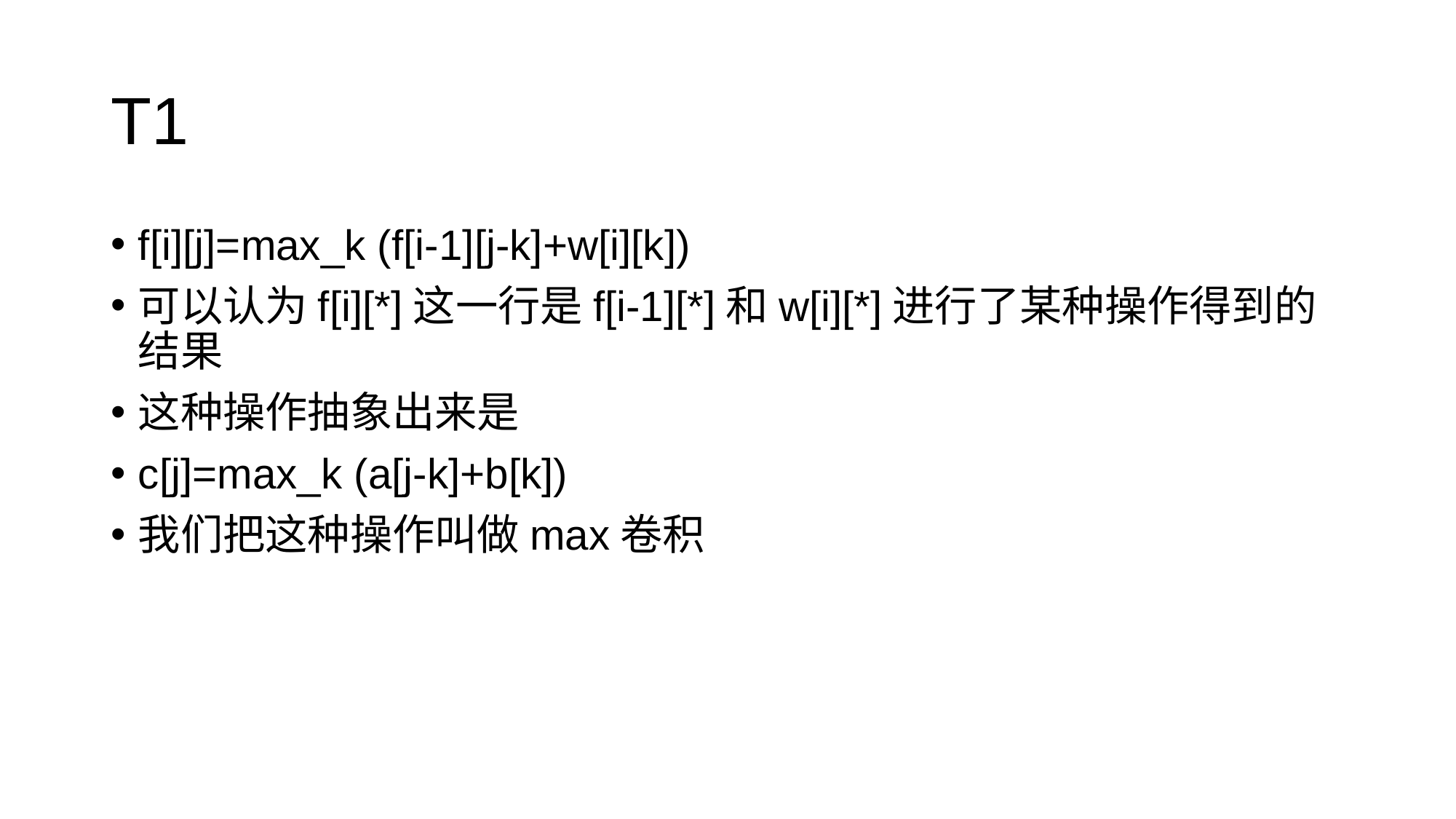

# T1
f[i][j]=max_k (f[i-1][j-k]+w[i][k])
可以认为f[i][*]这一行是f[i-1][*]和w[i][*]进行了某种操作得到的结果
这种操作抽象出来是
c[j]=max_k (a[j-k]+b[k])
我们把这种操作叫做max卷积